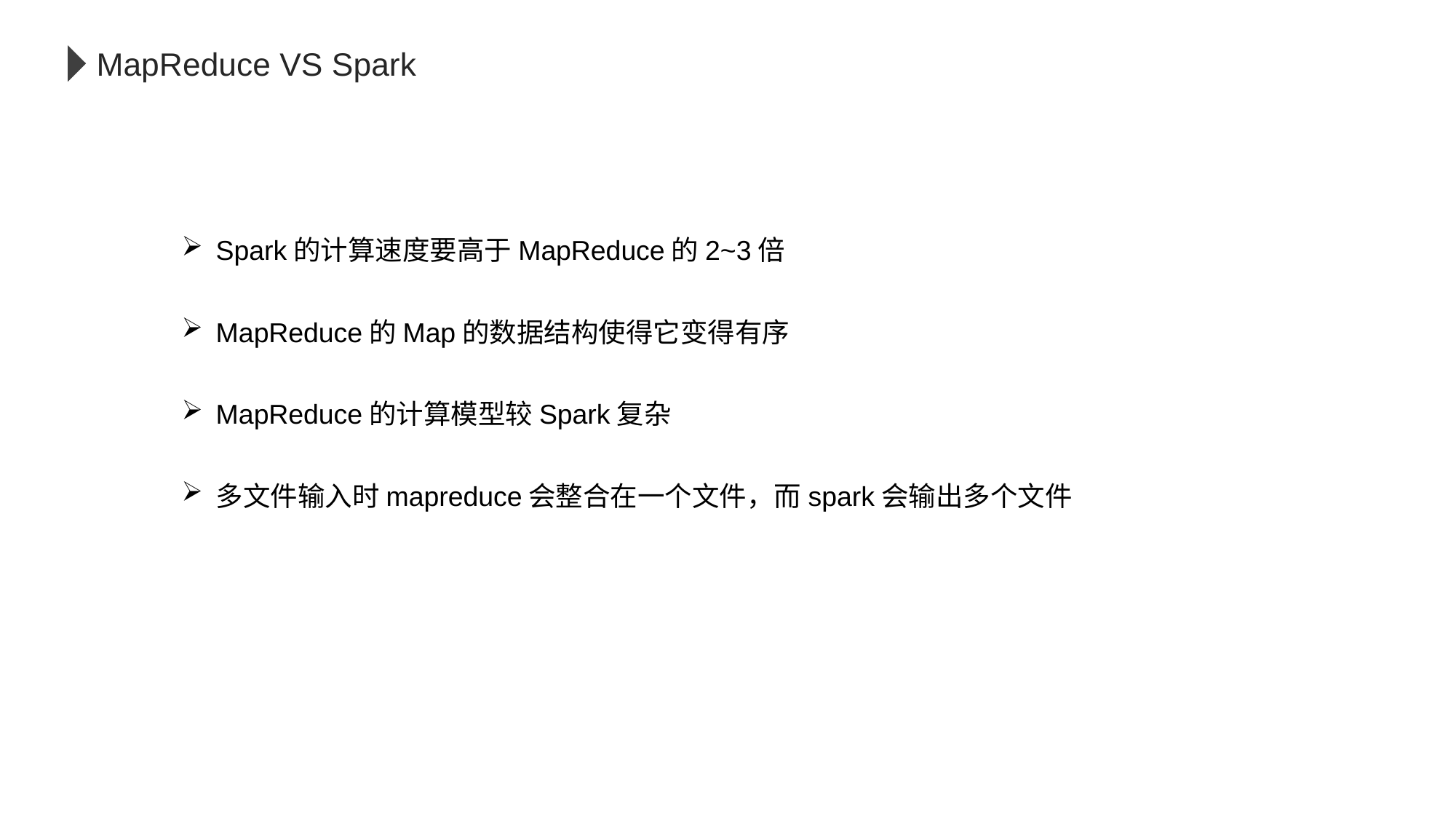

MapReduce VS Spark

Spark的计算速度要高于MapReduce的2~3倍
MapReduce的Map的数据结构使得它变得有序
MapReduce的计算模型较Spark复杂
多文件输入时mapreduce会整合在一个文件，而spark会输出多个文件